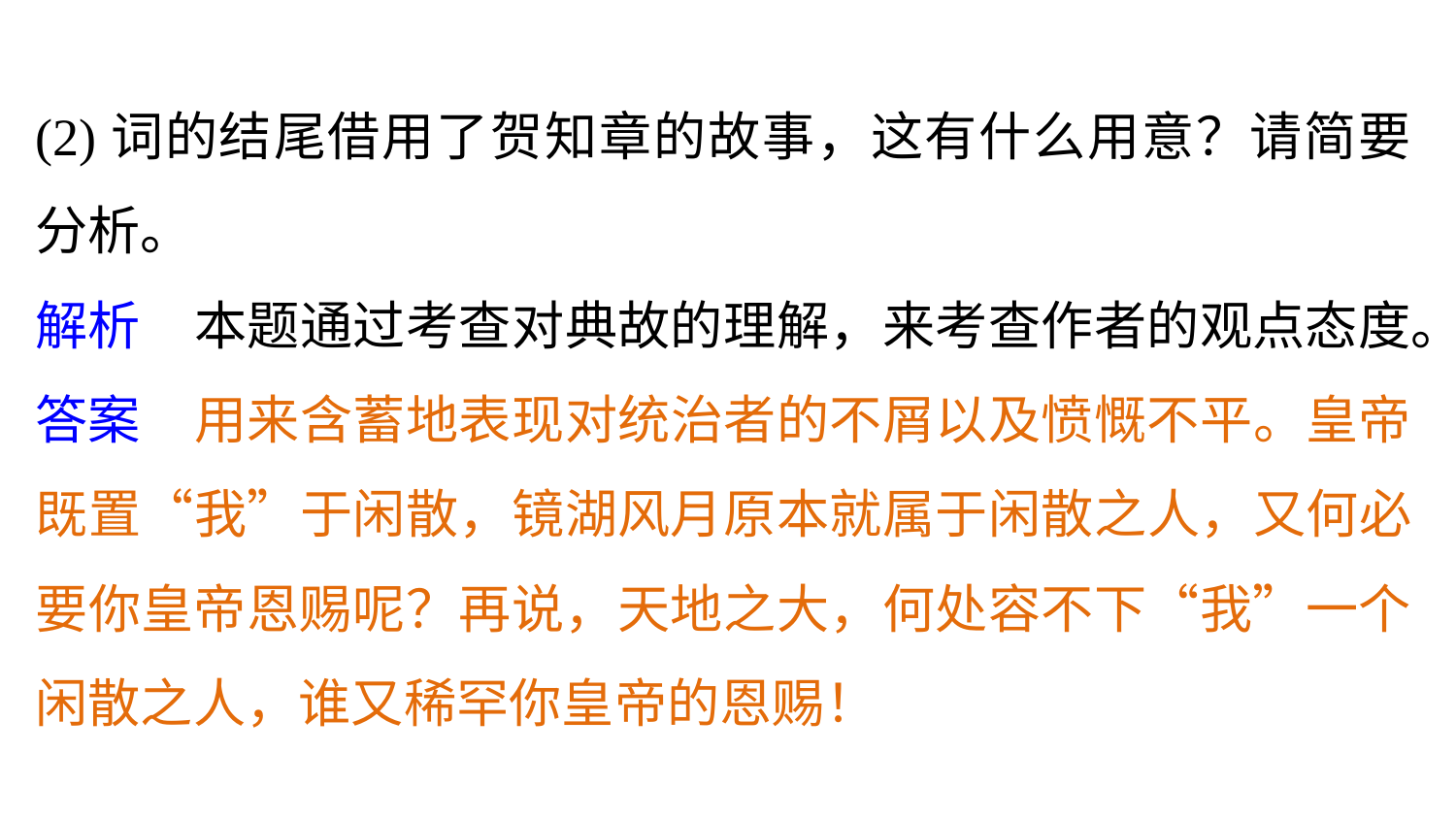

(2)词的结尾借用了贺知章的故事，这有什么用意？请简要分析。
解析　本题通过考查对典故的理解，来考查作者的观点态度。
答案　用来含蓄地表现对统治者的不屑以及愤慨不平。皇帝既置“我”于闲散，镜湖风月原本就属于闲散之人，又何必要你皇帝恩赐呢？再说，天地之大，何处容不下“我”一个闲散之人，谁又稀罕你皇帝的恩赐！